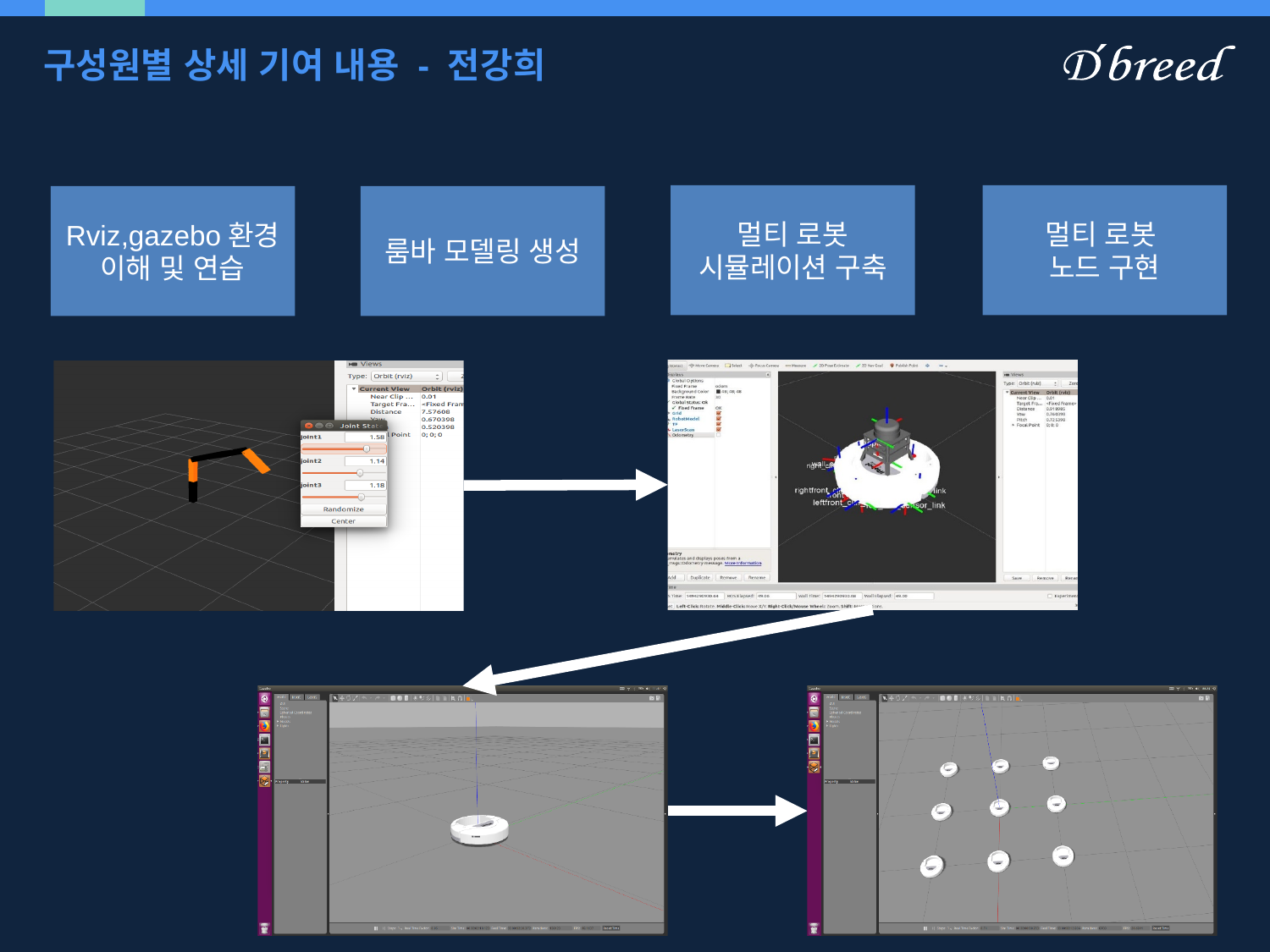

# 구성원별 상세 기여 내용 - 전강희
멀티 로봇 시뮬레이션 구축
멀티 로봇
노드 구현
Rviz,gazebo환경 이해 및 연습
룸바 모델링 생성